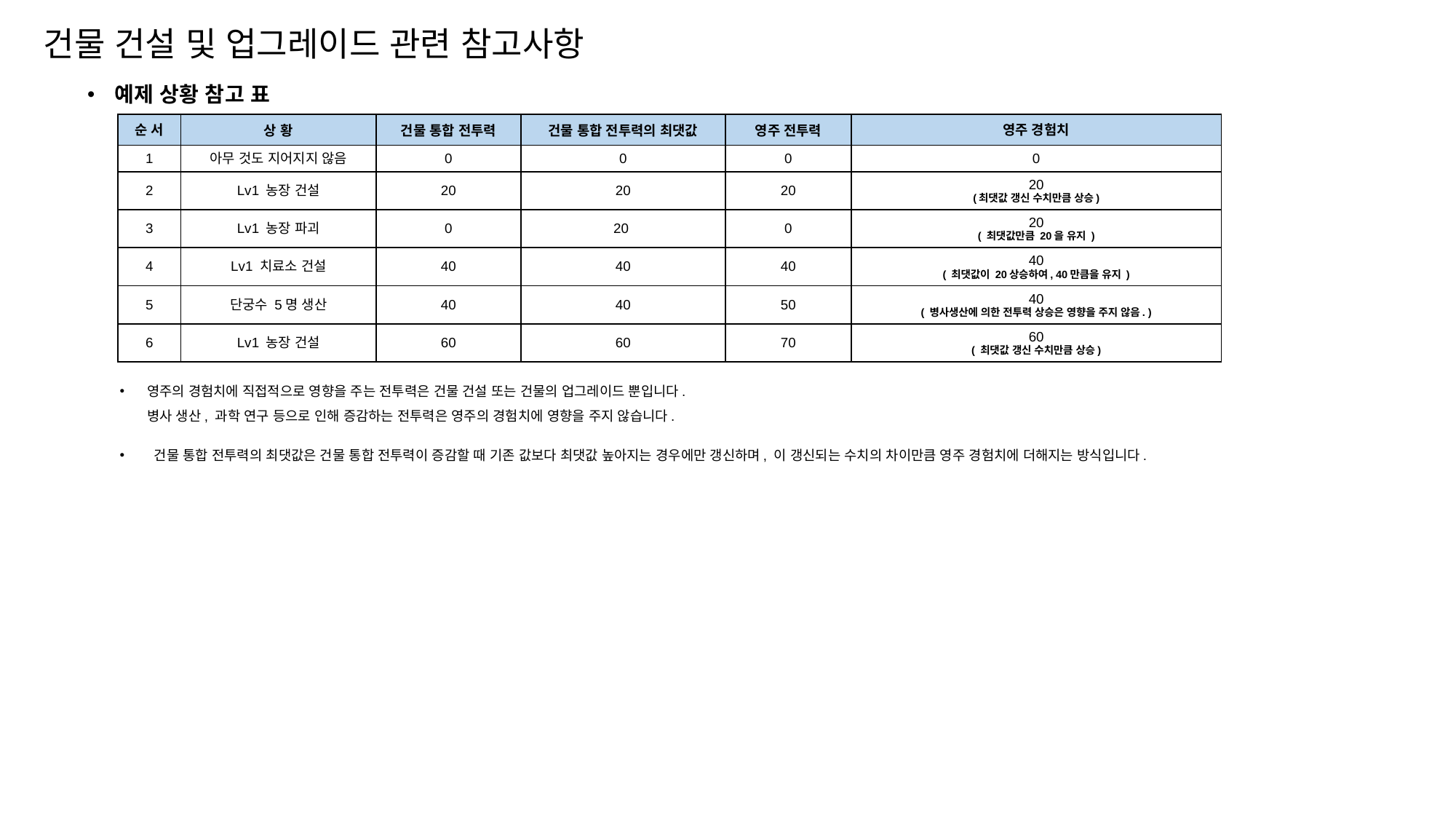

건물 건설 및 업그레이드 관련 참고사항
예제 상황 참고 표

| 순 서 | 상 황 | 건물 통합 전투력 | 건물 통합 전투력의 최댓값 | 영주 전투력 | 영주 경험치 |
| --- | --- | --- | --- | --- | --- |
| 1 | 아무 것도 지어지지 않음 | 0 | 0 | 0 | 0 |
| 2 | Lv1 농장 건설 | 20 | 20 | 20 | 20 (최댓값 갱신 수치만큼 상승) |
| 3 | Lv1 농장 파괴 | 0 | 20 | 0 | 20 ( 최댓값만큼 20을 유지 ) |
| 4 | Lv1 치료소 건설 | 40 | 40 | 40 | 40 ( 최댓값이 20상승하여, 40만큼을 유지 ) |
| 5 | 단궁수 5명 생산 | 40 | 40 | 50 | 40 ( 병사생산에 의한 전투력 상승은 영향을 주지 않음. ) |
| 6 | Lv1 농장 건설 | 60 | 60 | 70 | 60 ( 최댓값 갱신 수치만큼 상승) |
영주의 경험치에 직접적으로 영향을 주는 전투력은 건물 건설 또는 건물의 업그레이드 뿐입니다.
병사 생산, 과학 연구 등으로 인해 증감하는 전투력은 영주의 경험치에 영향을 주지 않습니다.
 건물 통합 전투력의 최댓값은 건물 통합 전투력이 증감할 때 기존 값보다 최댓값 높아지는 경우에만 갱신하며, 이 갱신되는 수치의 차이만큼 영주 경험치에 더해지는 방식입니다.